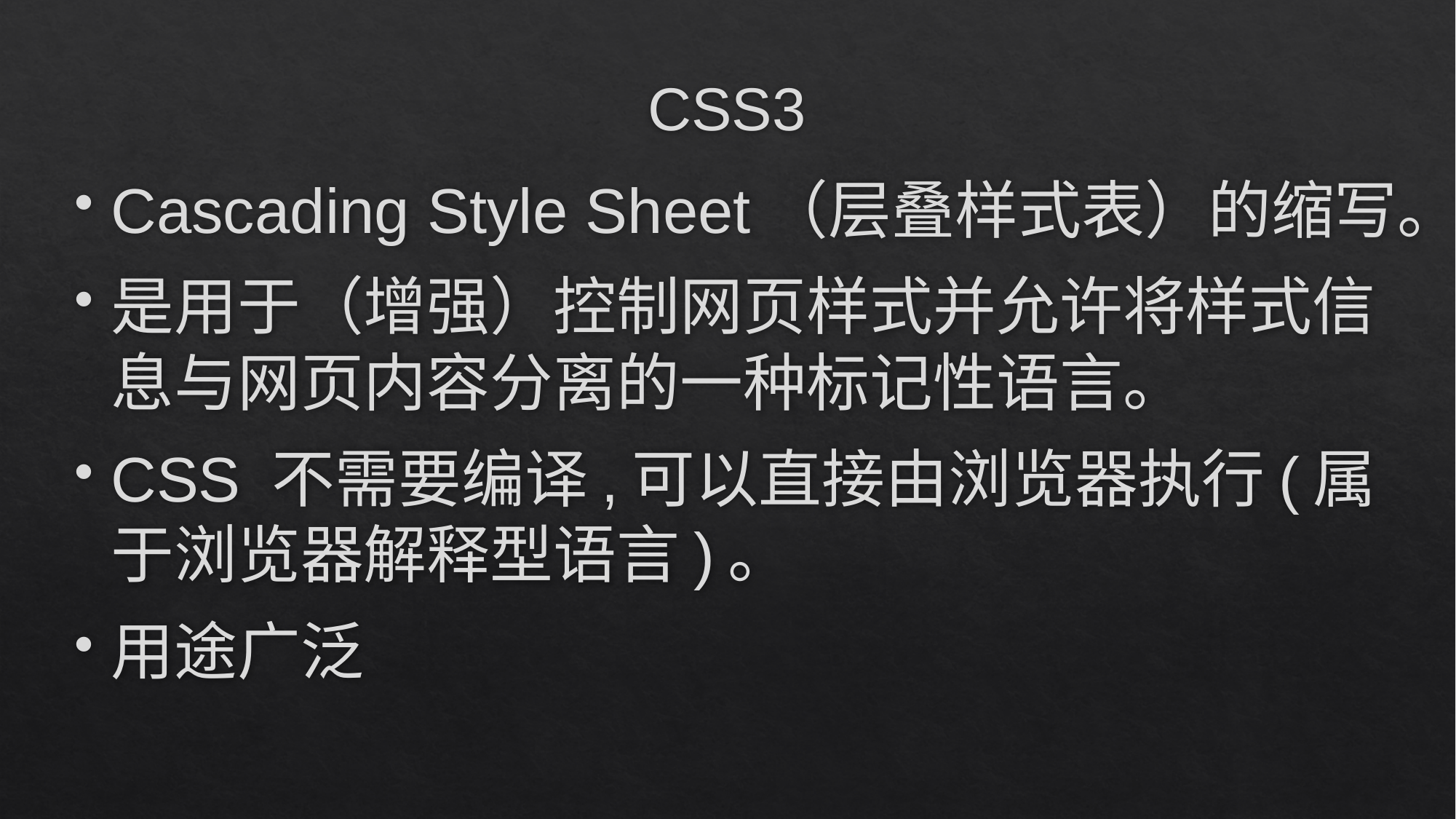

# CSS3
Cascading Style Sheet（层叠样式表）的缩写。
是用于（增强）控制网页样式并允许将样式信息与网页内容分离的一种标记性语言。
CSS 不需要编译,可以直接由浏览器执行(属于浏览器解释型语言)。
用途广泛